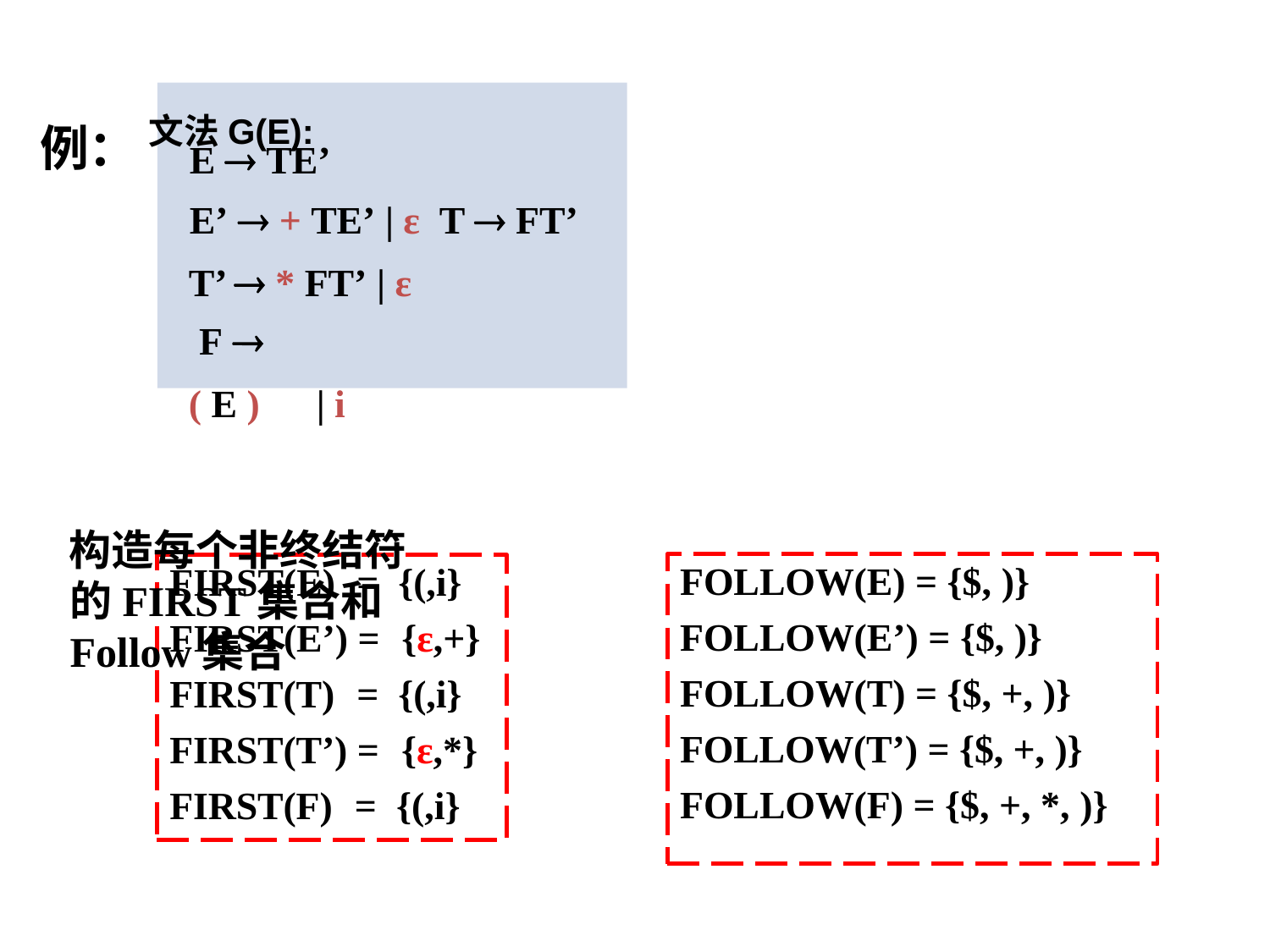

# 例： 文法G(E):

E → TE’
E’ → + TE’ | ε  T → FT’
T’ → * FT’ | ε  F →
( E )	| i

构造每个非终结符的FIRST集合和Follow集合
FOLLOW(E) = {$, )}
FOLLOW(E’) = {$, )}
FOLLOW(T) = {$, +, )}
FOLLOW(T’) = {$, +, )}
FOLLOW(F) = {$, +, *, )}
FIRST(E)	=	{(,i}
FIRST(E’) =	{ε,+}
FIRST(T)	=	{(,i}
FIRST(T’) =	{ε,*}
FIRST(F)	=	{(,i}